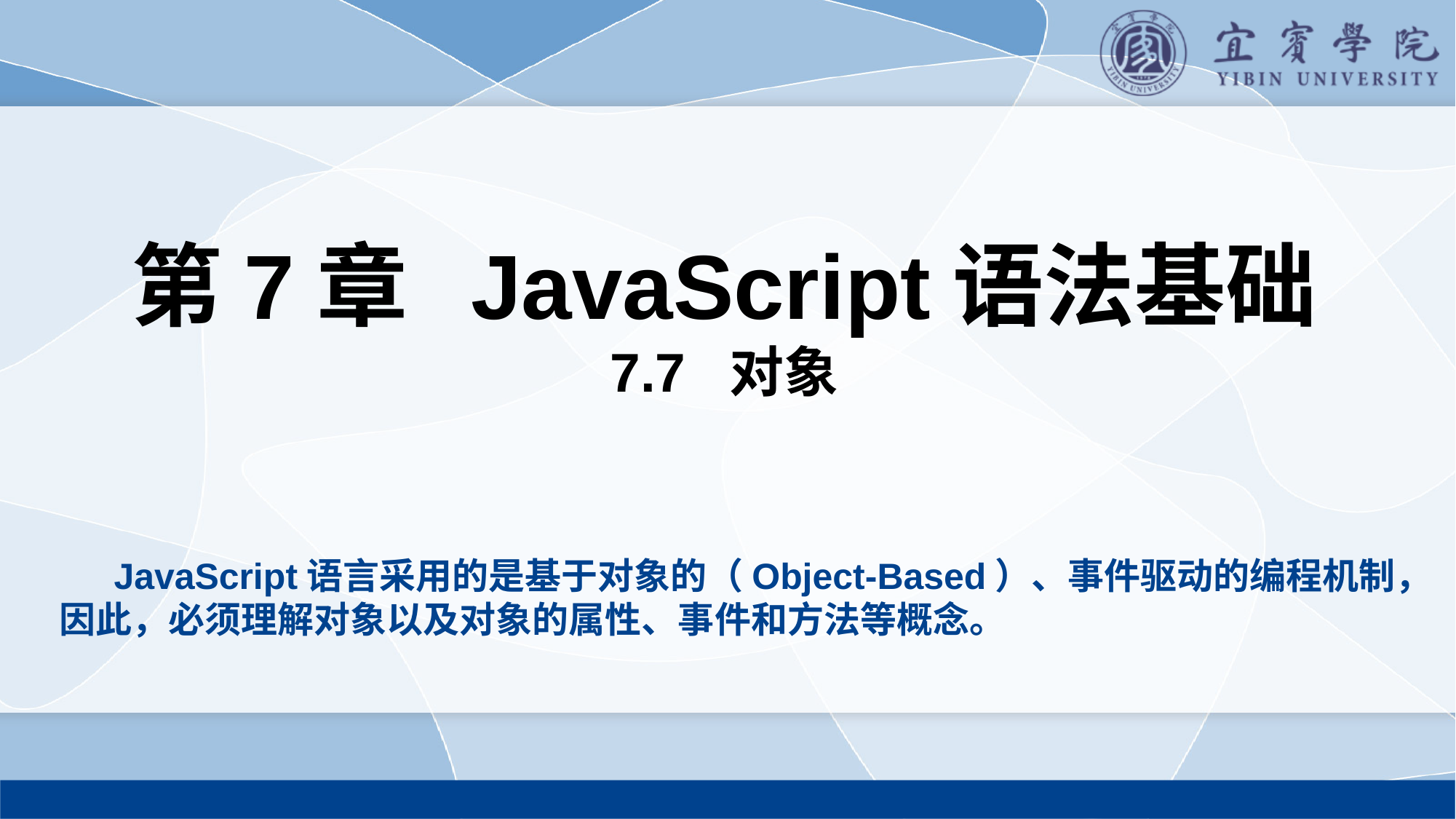

第7章  JavaScript语法基础
7.7  对象
JavaScript语言采用的是基于对象的（Object-Based）、事件驱动的编程机制，因此，必须理解对象以及对象的属性、事件和方法等概念。